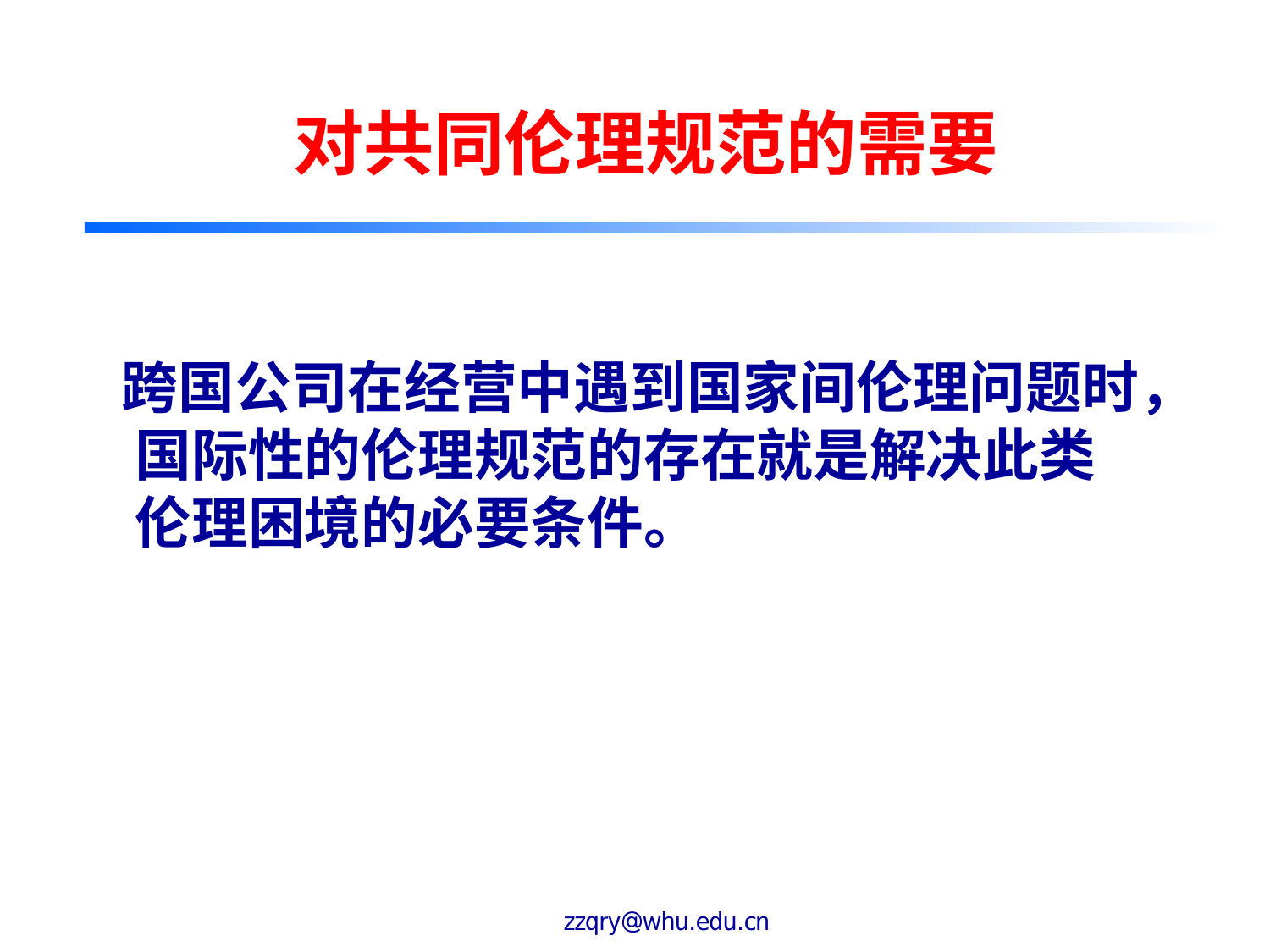

# 对共同伦理规范的需要
  跨国公司在经营中遇到国家间伦理问题时，国际性的伦理规范的存在就是解决此类伦理困境的必要条件。

zzqry@whu.edu.cn